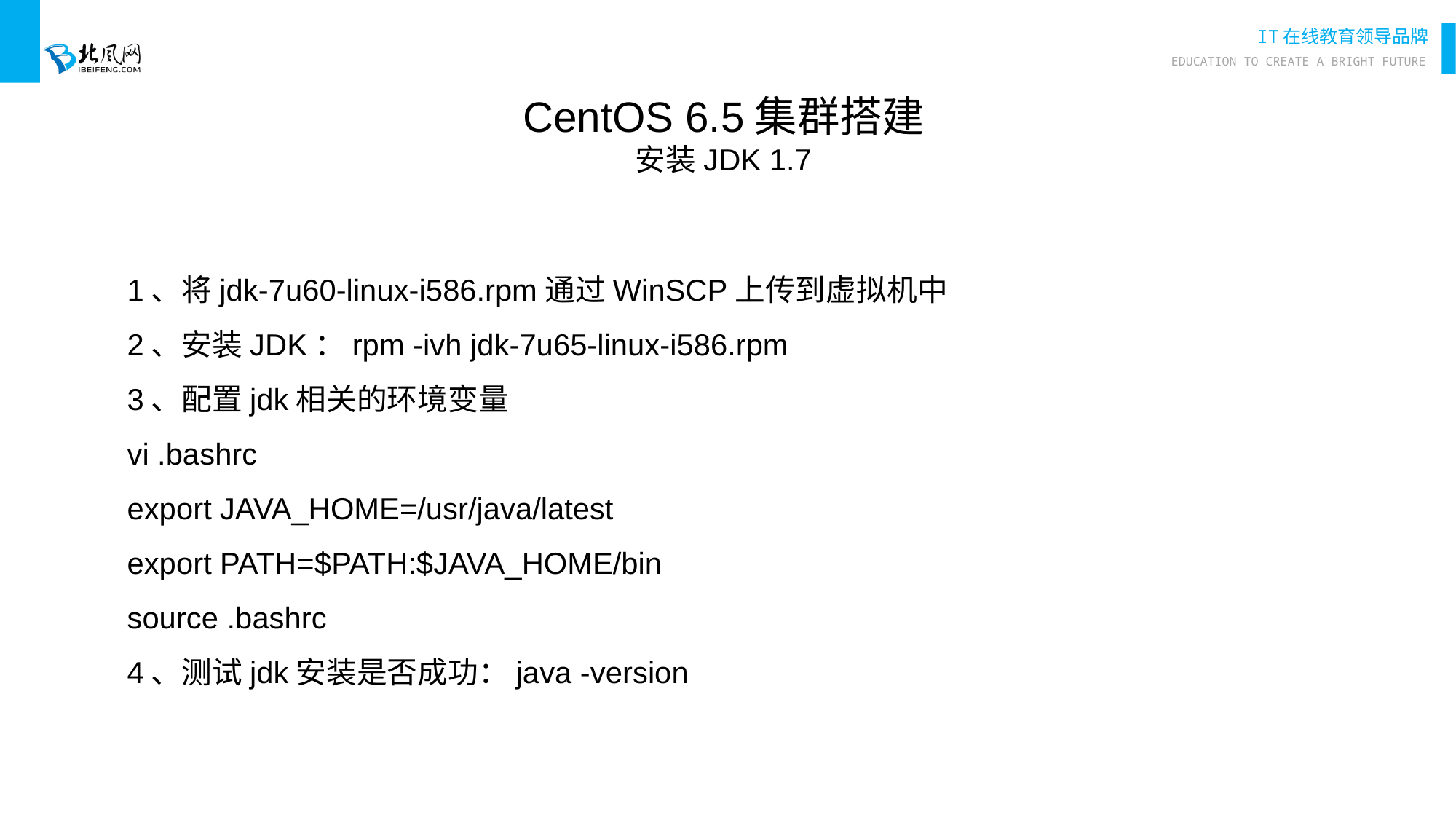

CentOS 6.5集群搭建
安装JDK 1.7
1、将jdk-7u60-linux-i586.rpm通过WinSCP上传到虚拟机中
2、安装JDK：rpm -ivh jdk-7u65-linux-i586.rpm
3、配置jdk相关的环境变量
vi .bashrc
export JAVA_HOME=/usr/java/latest
export PATH=$PATH:$JAVA_HOME/bin
source .bashrc
4、测试jdk安装是否成功：java -version